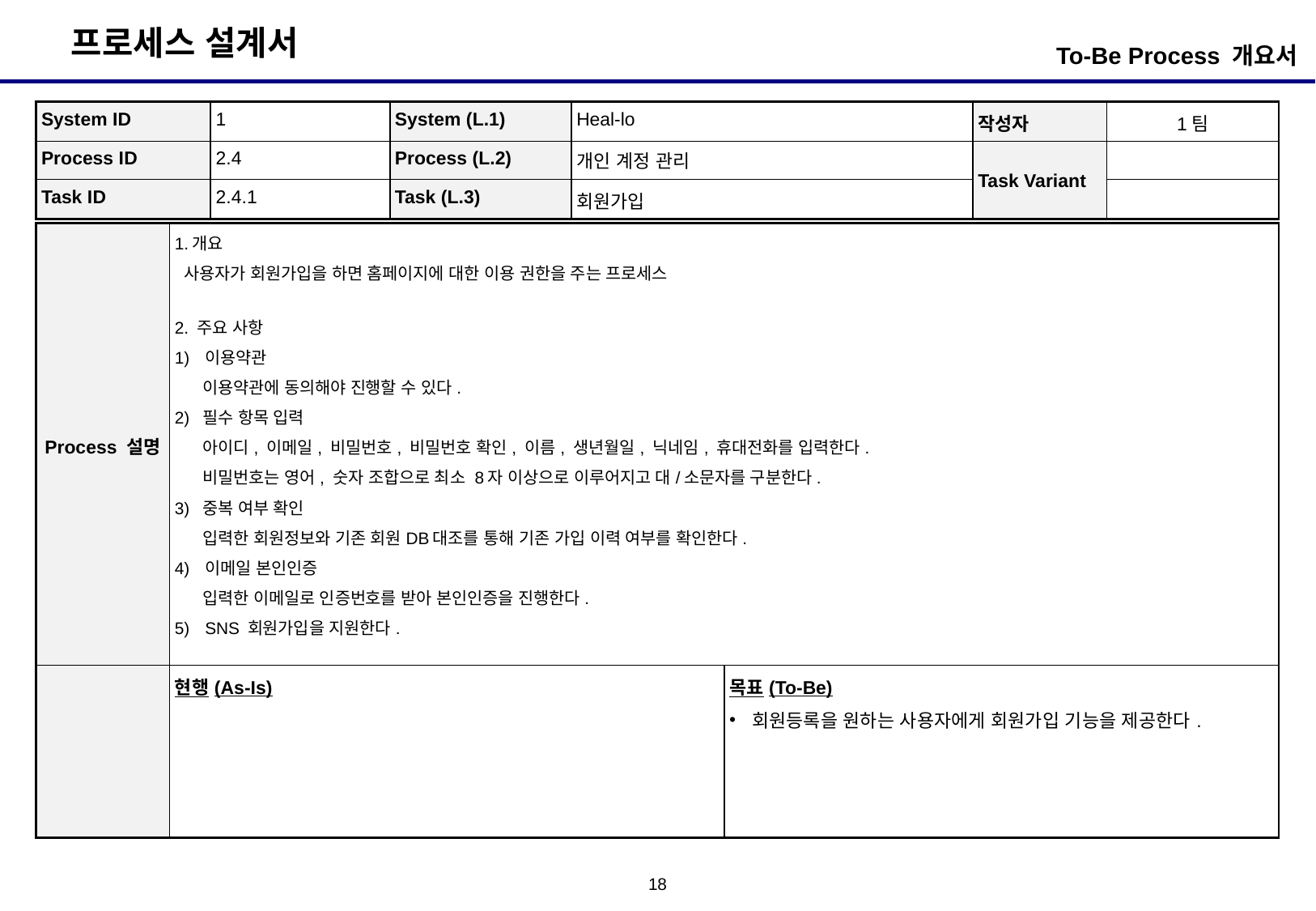

To-Be Process 개요서
| System ID | 1 | System (L.1) | Heal-lo | 작성자 | 1팀 |
| --- | --- | --- | --- | --- | --- |
| Process ID | 2.4 | Process (L.2) | 개인 계정 관리 | Task Variant |  |
| Task ID | 2.4.1 | Task (L.3) | 회원가입 |  |  |
| Process 설명 | 1.개요 사용자가 회원가입을 하면 홈페이지에 대한 이용 권한을 주는 프로세스 2. 주요 사항 이용약관 이용약관에 동의해야 진행할 수 있다. 2) 필수 항목 입력 아이디, 이메일, 비밀번호, 비밀번호 확인, 이름, 생년월일, 닉네임, 휴대전화를 입력한다. 비밀번호는 영어, 숫자 조합으로 최소 8자 이상으로 이루어지고 대/소문자를 구분한다. 3) 중복 여부 확인 입력한 회원정보와 기존 회원DB대조를 통해 기존 가입 이력 여부를 확인한다. 이메일 본인인증 입력한 이메일로 인증번호를 받아 본인인증을 진행한다. SNS 회원가입을 지원한다. |  |
| --- | --- | --- |
|  | 현행(As-Is) | 목표(To-Be) 회원등록을 원하는 사용자에게 회원가입 기능을 제공한다. |